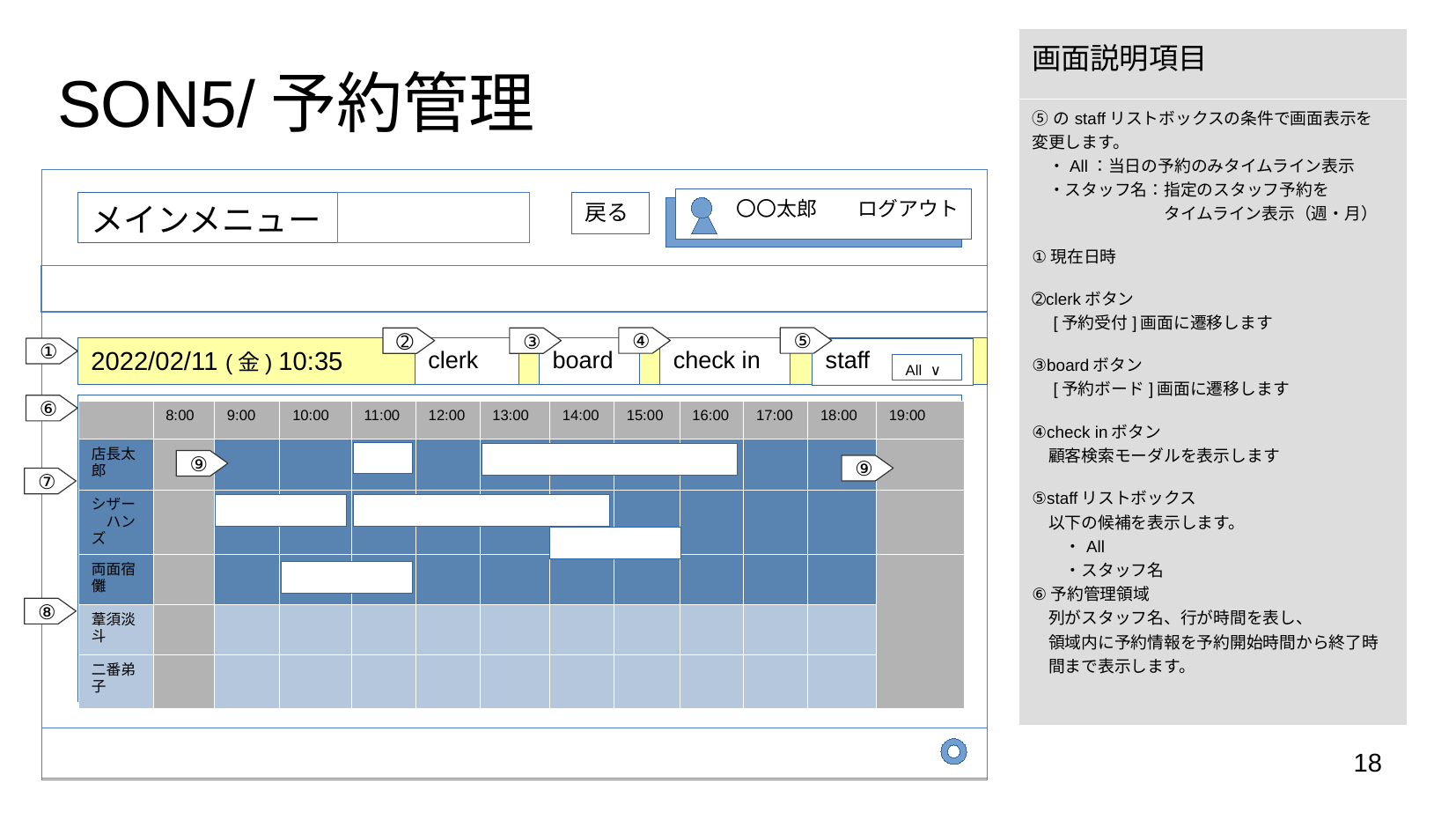

| 画面説明項目 |
| --- |
| ⑤のstaffリストボックスの条件で画面表示を 変更します。 　・All：当日の予約のみタイムライン表示  　・スタッフ名：指定のスタッフ予約を 　　　　　　　　タイムライン表示（週・月） ①現在日時 ➁clerkボタン 　[予約受付]画面に遷移します ③boardボタン 　[予約ボード]画面に遷移します ④check inボタン 　顧客検索モーダルを表示します ⑤staffリストボックス 　以下の候補を表示します。 　　・All 　　・スタッフ名 ⑥予約管理領域 　列がスタッフ名、行が時間を表し、 　領域内に予約情報を予約開始時間から終了時 　間まで表示します。 |
# SON5/予約管理

〇〇太郎　　ログアウト
メインメニュー

戻る

④
⑤
➁
③
2022/02/11 (金) 10:35
clerk
board
check in
①
staff
All  ∨
⑥

|  | 8:00 | 9:00 | 10:00 | 11:00 | 12:00 | 13:00 | 14:00 | 15:00 | 16:00 | 17:00 | 18:00 | 19:00 |
| --- | --- | --- | --- | --- | --- | --- | --- | --- | --- | --- | --- | --- |
| 店長太郎 |  |  |  |  |  |  |  |  |  |  |  |  |
| シザー 　ハンズ |  |  |  |  |  |  |  |  |  |  |  |  |
| 両面宿儺 |  |  |  |  |  |  |  |  |  |  |  |  |
| 葦須淡斗 |  |  |  |  |  |  |  |  |  |  |  |  |
| 二番弟子 |  |  |  |  |  |  |  |  |  |  |  |  |

⑨
⑨
⑦

⑧

18